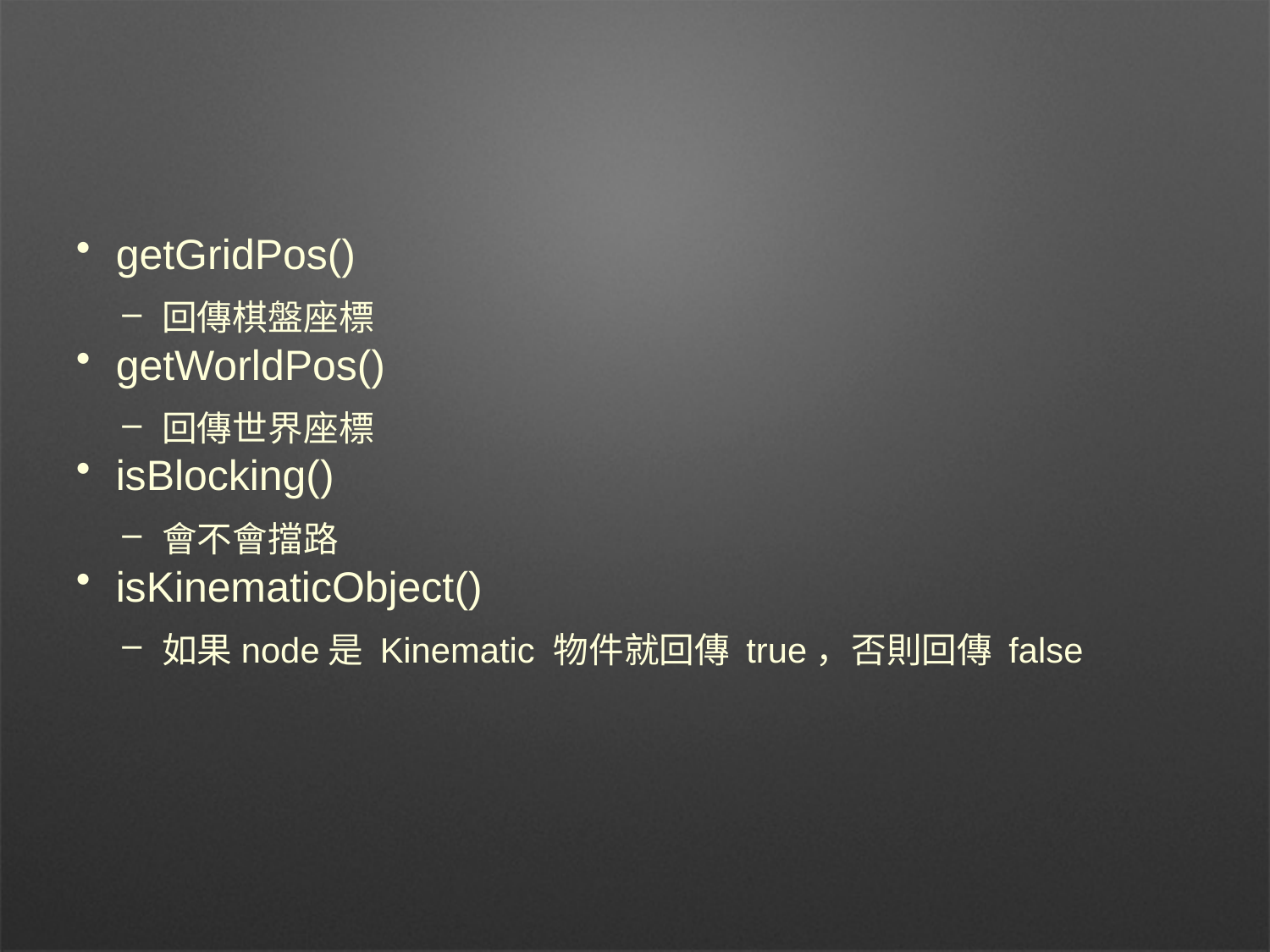

#
getGridPos()
回傳棋盤座標
getWorldPos()
回傳世界座標
isBlocking()
會不會擋路
isKinematicObject()
如果node是 Kinematic 物件就回傳 true，否則回傳 false